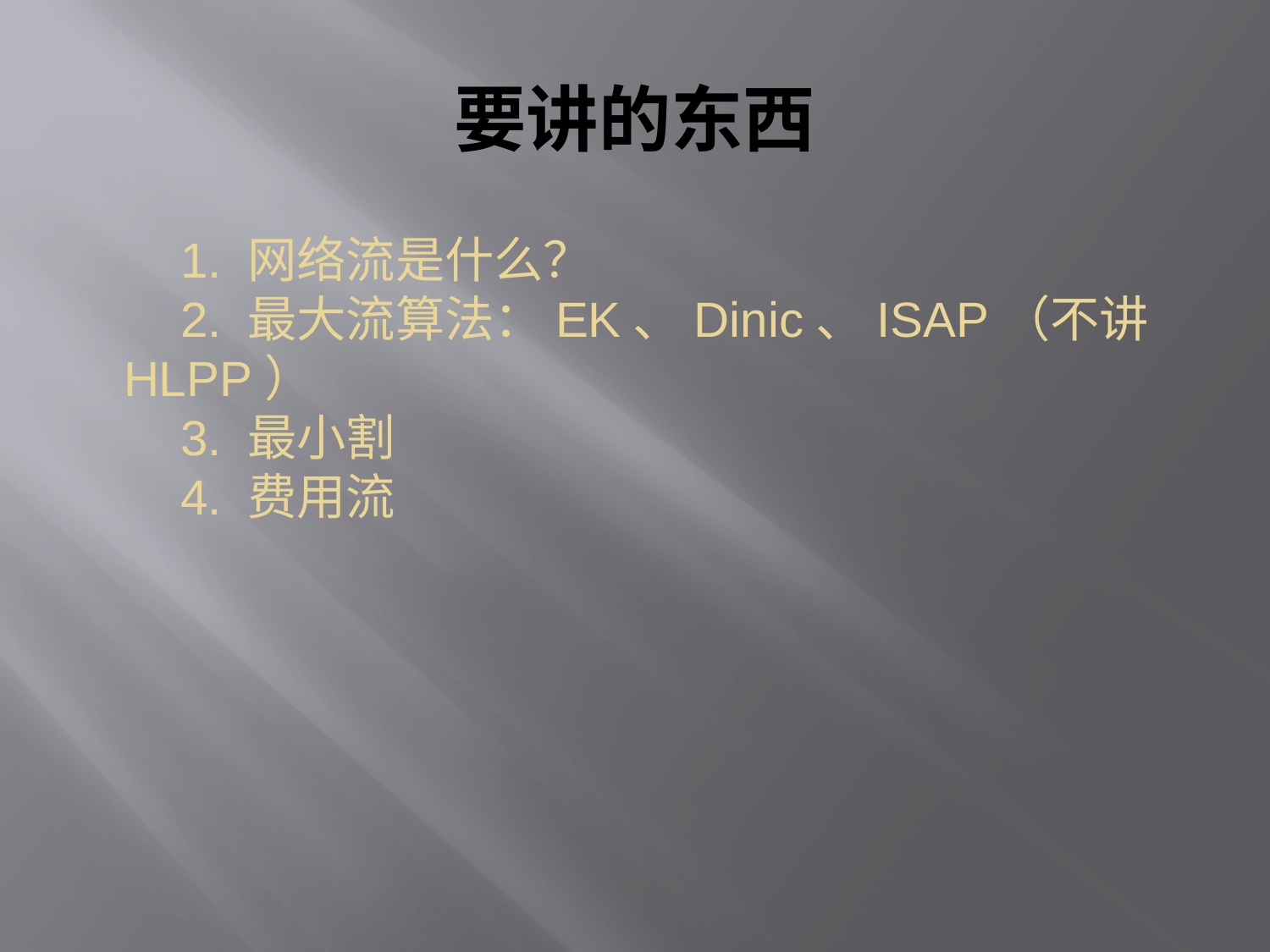

# 要讲的东西
1. 网络流是什么？
2. 最大流算法：EK、Dinic、ISAP（不讲HLPP）
3. 最小割
4. 费用流